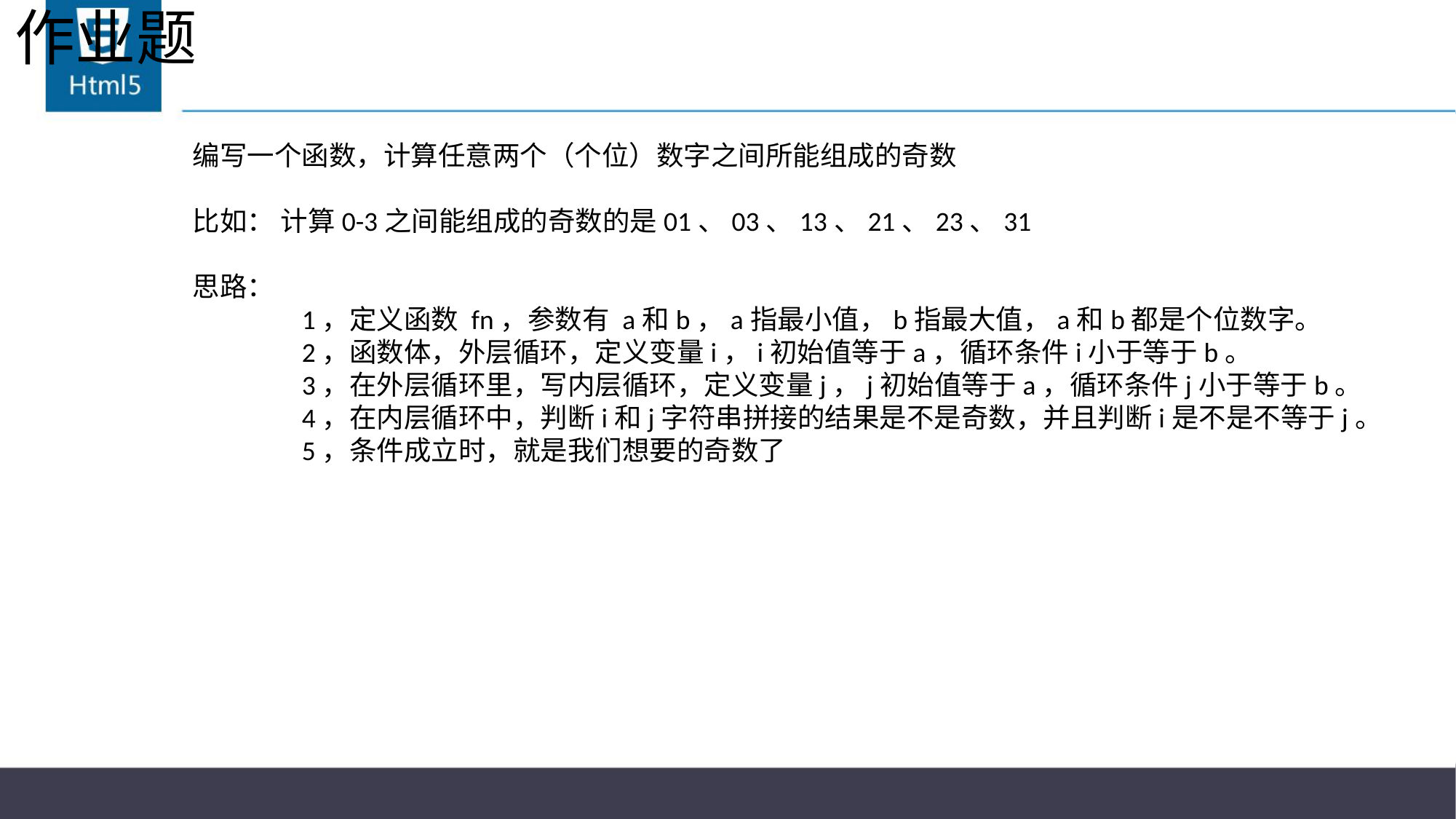

# 作业题
编写一个函数，计算任意两个（个位）数字之间所能组成的奇数

比如： 计算0-3之间能组成的奇数的是01、03、13、21、23、31

思路：
	1，定义函数 fn，参数有 a和b，a指最小值，b指最大值，a和b都是个位数字。
	2，函数体，外层循环，定义变量i，i初始值等于a，循环条件i小于等于b。
	3，在外层循环里，写内层循环，定义变量j，j初始值等于a，循环条件j小于等于b。
	4，在内层循环中，判断i和j字符串拼接的结果是不是奇数，并且判断i是不是不等于j。
	5，条件成立时，就是我们想要的奇数了